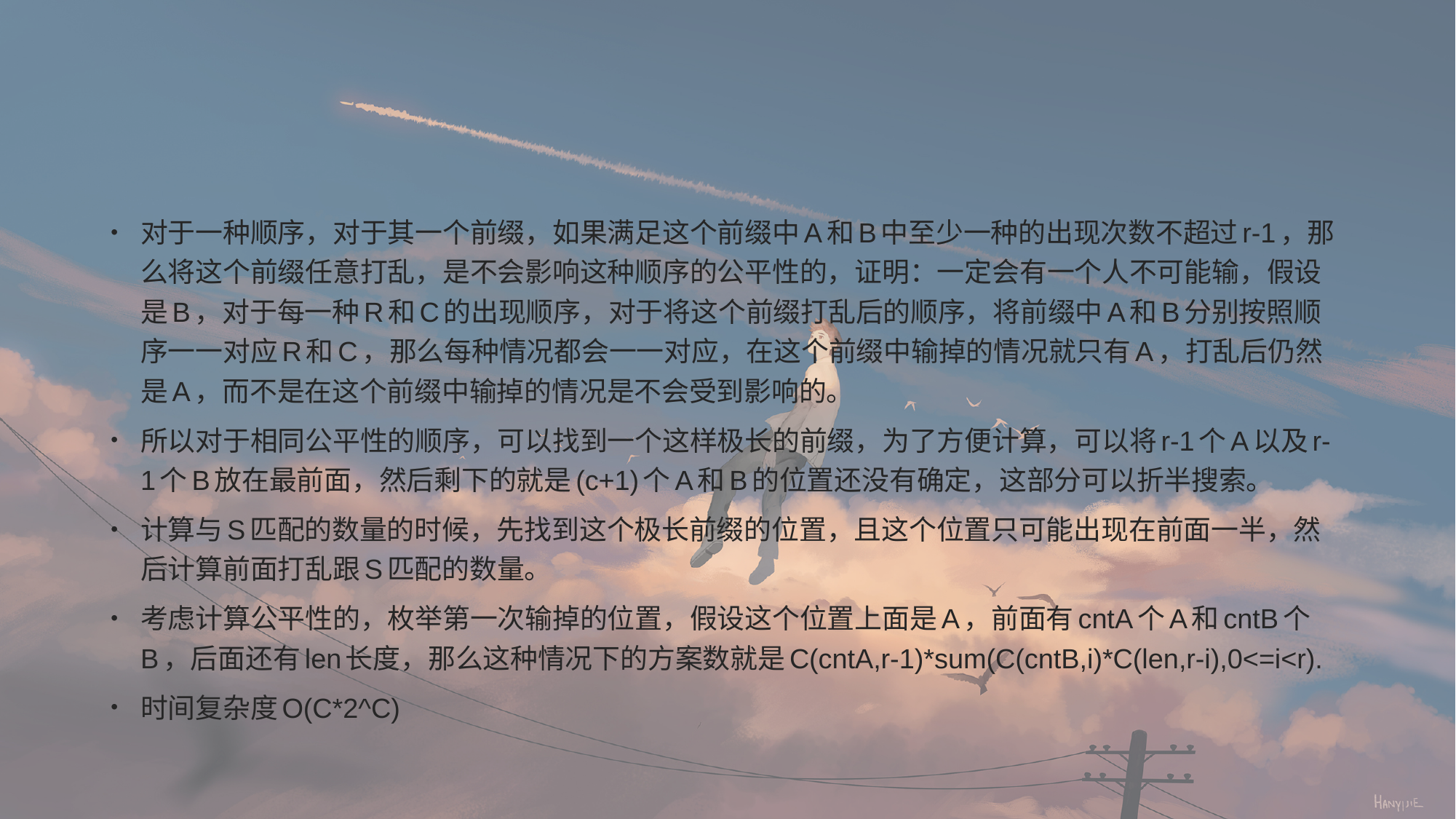

#
对于一种顺序，对于其一个前缀，如果满足这个前缀中A和B中至少一种的出现次数不超过r-1，那么将这个前缀任意打乱，是不会影响这种顺序的公平性的，证明：一定会有一个人不可能输，假设是B，对于每一种R和C的出现顺序，对于将这个前缀打乱后的顺序，将前缀中A和B分别按照顺序一一对应R和C，那么每种情况都会一一对应，在这个前缀中输掉的情况就只有A，打乱后仍然是A，而不是在这个前缀中输掉的情况是不会受到影响的。
所以对于相同公平性的顺序，可以找到一个这样极长的前缀，为了方便计算，可以将r-1个A以及r-1个B放在最前面，然后剩下的就是(c+1)个A和B的位置还没有确定，这部分可以折半搜索。
计算与S匹配的数量的时候，先找到这个极长前缀的位置，且这个位置只可能出现在前面一半，然后计算前面打乱跟S匹配的数量。
考虑计算公平性的，枚举第一次输掉的位置，假设这个位置上面是A，前面有cntA个A和cntB个B，后面还有len长度，那么这种情况下的方案数就是C(cntA,r-1)*sum(C(cntB,i)*C(len,r-i),0<=i<r).
时间复杂度O(C*2^C)